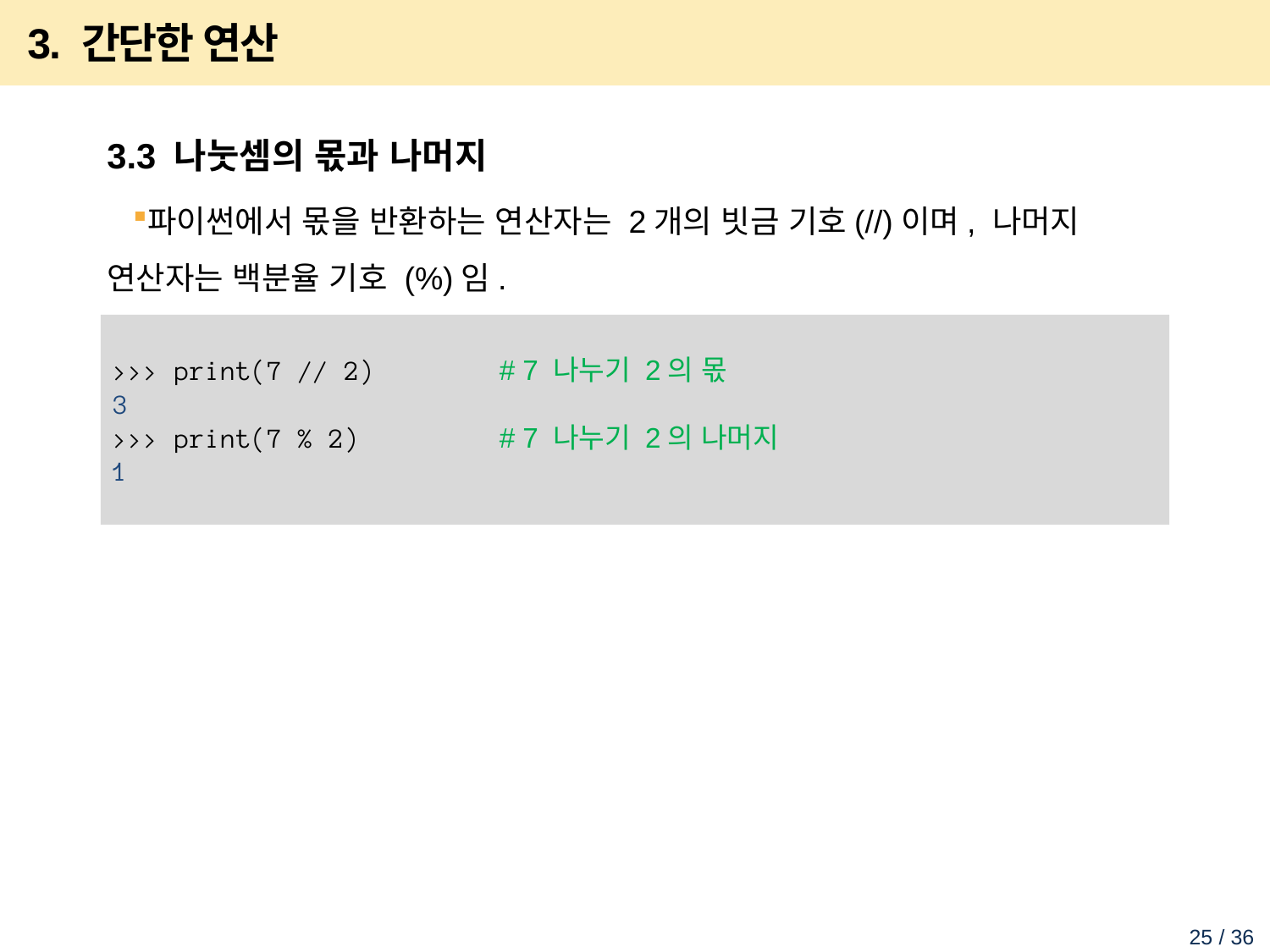

# 3. 간단한 연산
3.3 나눗셈의 몫과 나머지
파이썬에서 몫을 반환하는 연산자는 2개의 빗금 기호(//)이며, 나머지 연산자는 백분율 기호 (%)임.

>>> print(7 // 2)        # 7 나누기 2의 몫
3
>>> print(7 % 2)         # 7 나누기 2의 나머지
1